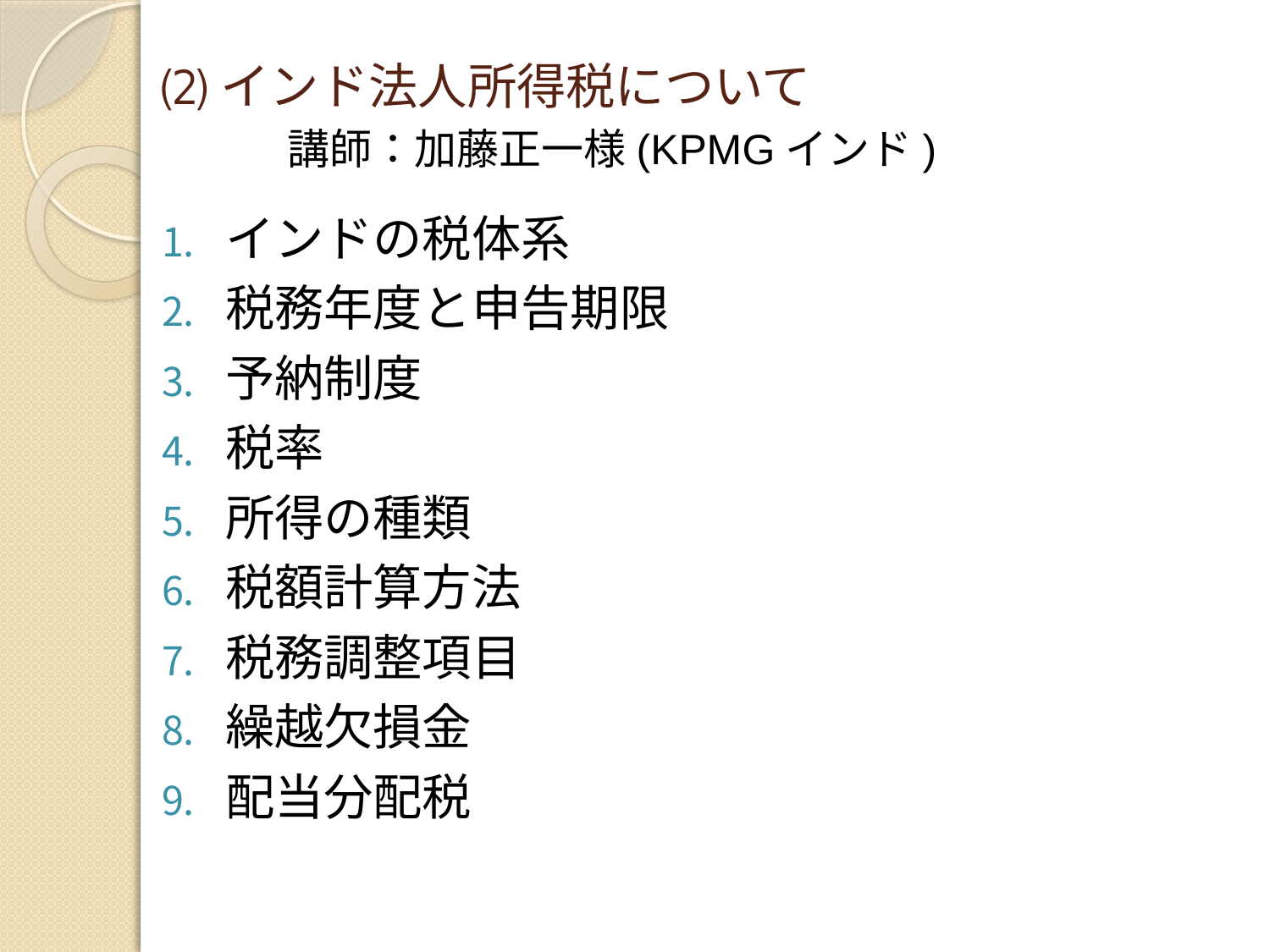

# (2)インド法人所得税について
講師：加藤正一様(KPMGインド)
インドの税体系
税務年度と申告期限
予納制度
税率
所得の種類
税額計算方法
税務調整項目
繰越欠損金
配当分配税